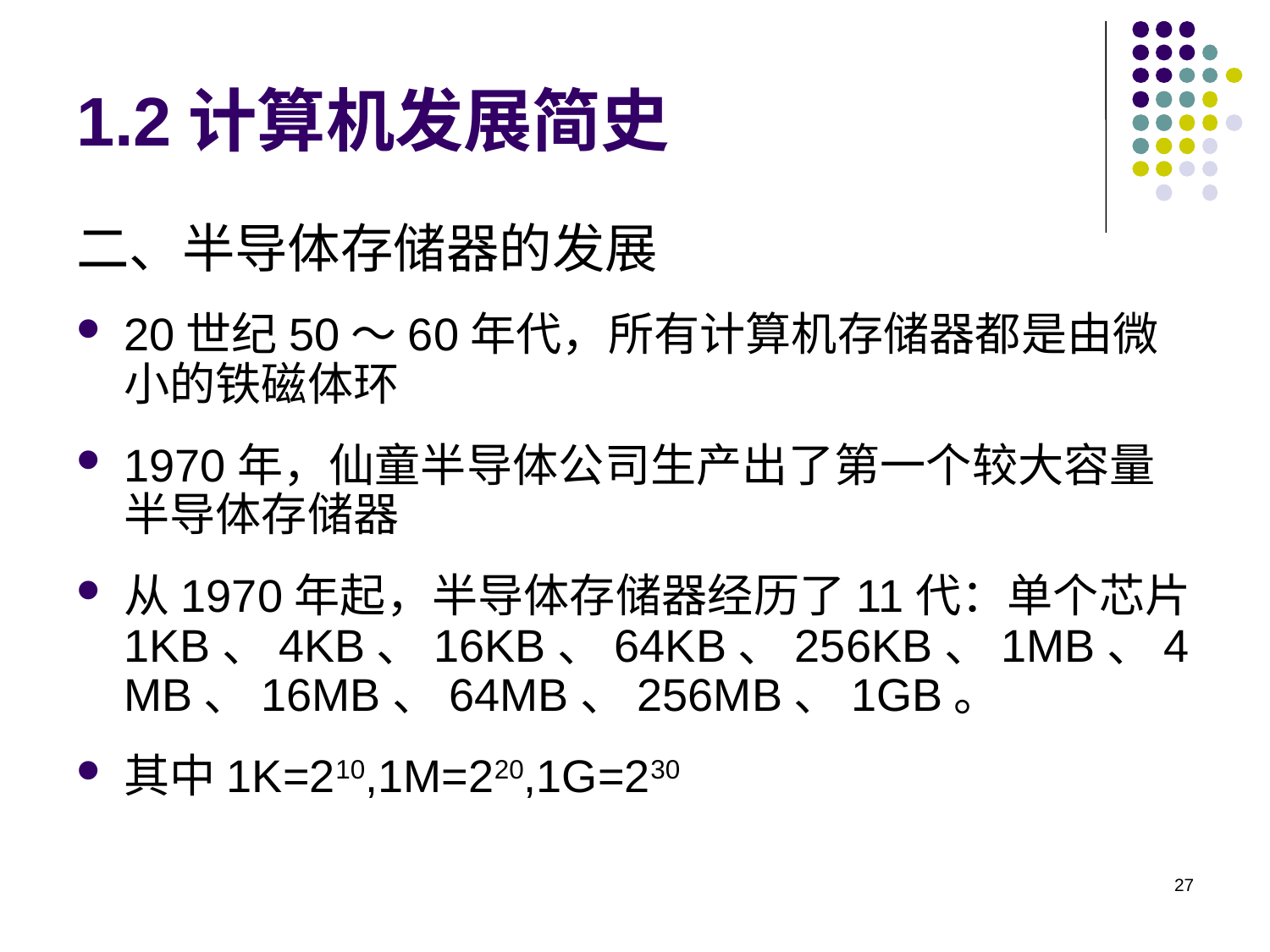

# 1.2计算机发展简史
二、半导体存储器的发展
20世纪50～60年代，所有计算机存储器都是由微小的铁磁体环
1970年，仙童半导体公司生产出了第一个较大容量半导体存储器
从1970年起，半导体存储器经历了11代：单个芯片1KB、4KB、16KB、64KB、256KB、1MB、4MB、16MB、64MB、256MB、1GB。
其中1K=210,1M=220,1G=230
27